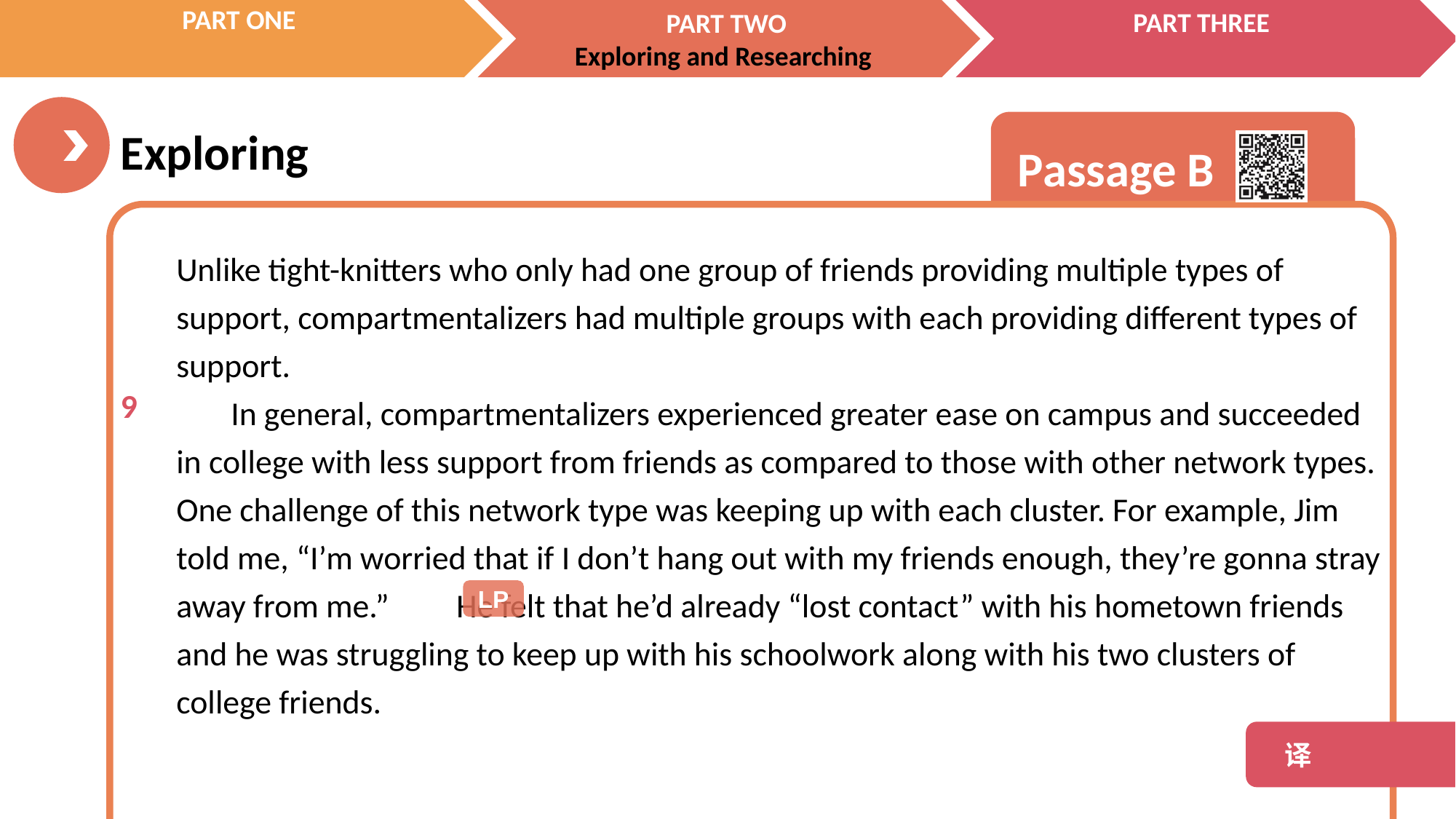

Unlike tight-knitters who only had one group of friends providing multiple types of support, compartmentalizers had multiple groups with each providing different types of support.
In general, compartmentalizers experienced greater ease on campus and succeeded in college with less support from friends as compared to those with other network types. One challenge of this network type was keeping up with each cluster. For example, Jim told me, “I’m worried that if I don’t hang out with my friends enough, they’re gonna stray away from me.”         He felt that he’d already “lost contact” with his hometown friends and he was struggling to keep up with his schoolwork along with his two clusters of college friends.

9

LP
   译